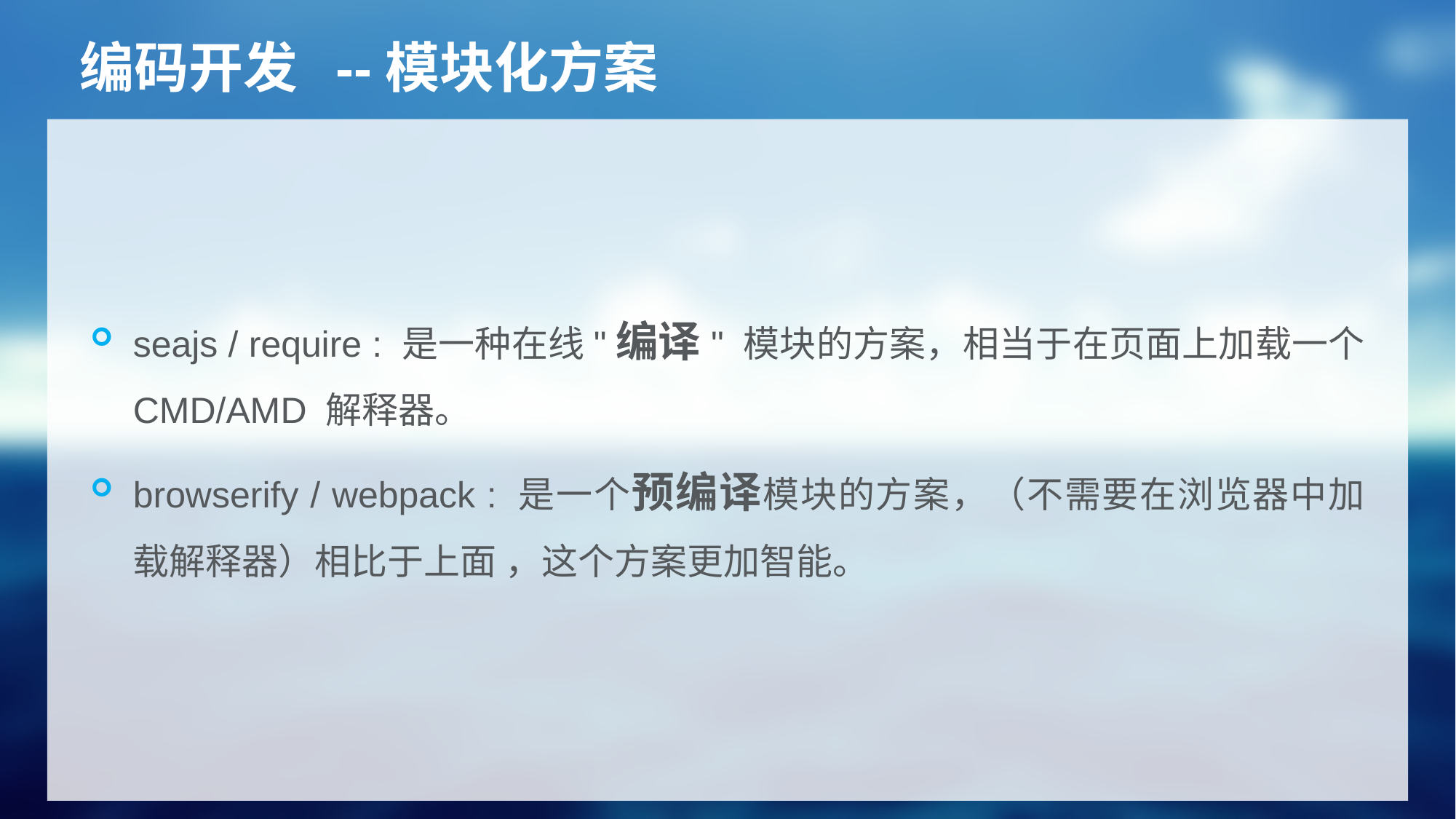

# 编码开发  --模块化方案

seajs / require : 是一种在线"编译" 模块的方案，相当于在页面上加载一个 CMD/AMD 解释器。
browserify / webpack : 是一个预编译模块的方案，（不需要在浏览器中加载解释器）相比于上面 ，这个方案更加智能。